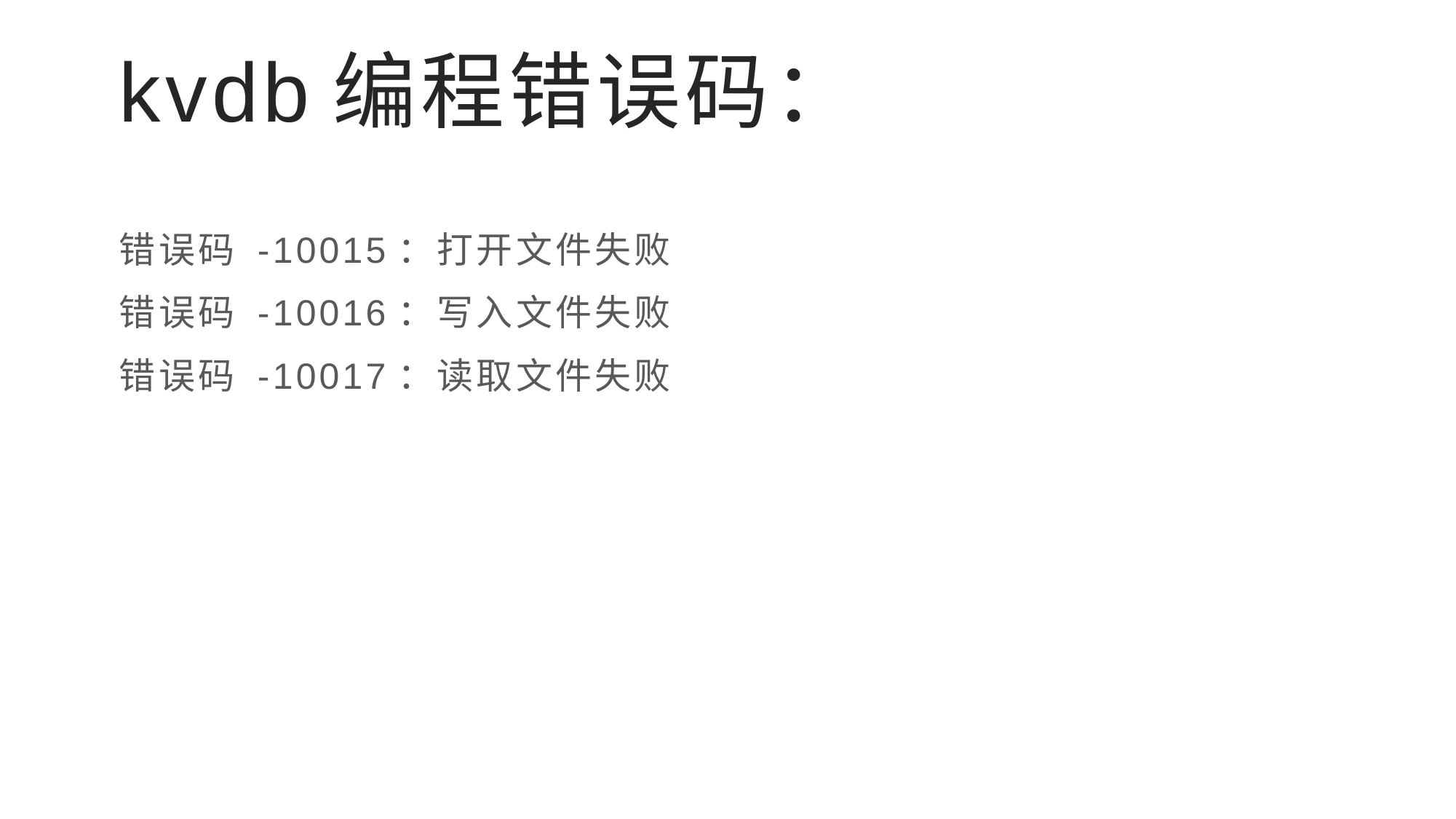

# kvdb编程错误码：
错误码 -10015：打开文件失败
错误码 -10016：写入文件失败
错误码 -10017：读取文件失败